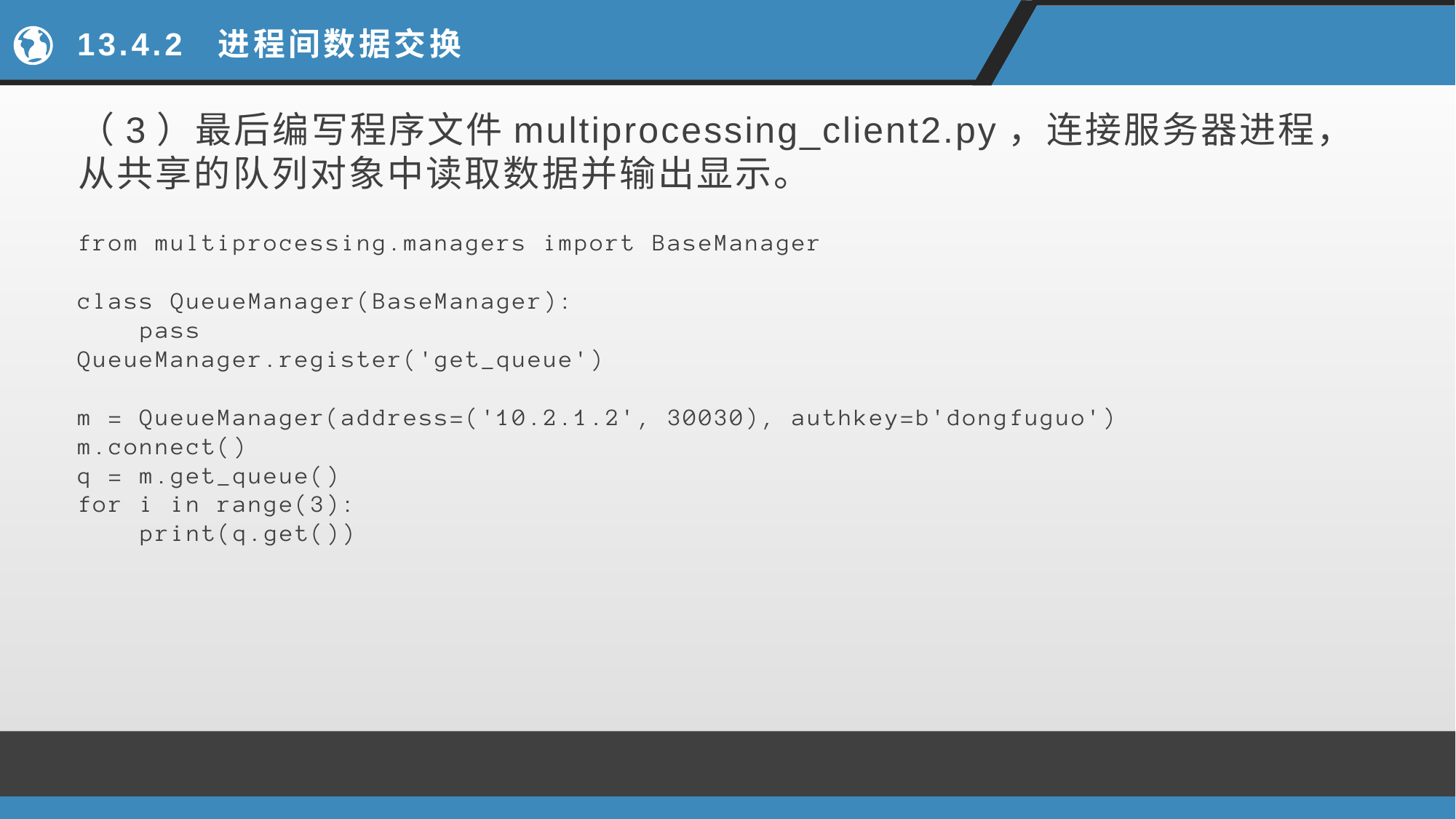

# 13.4.2  进程间数据交换

（3）最后编写程序文件multiprocessing_client2.py，连接服务器进程，从共享的队列对象中读取数据并输出显示。

from multiprocessing.managers import BaseManager

class QueueManager(BaseManager):
    pass
QueueManager.register('get_queue')

m = QueueManager(address=('10.2.1.2', 30030), authkey=b'dongfuguo')
m.connect()
q = m.get_queue()
for i in range(3):
    print(q.get())